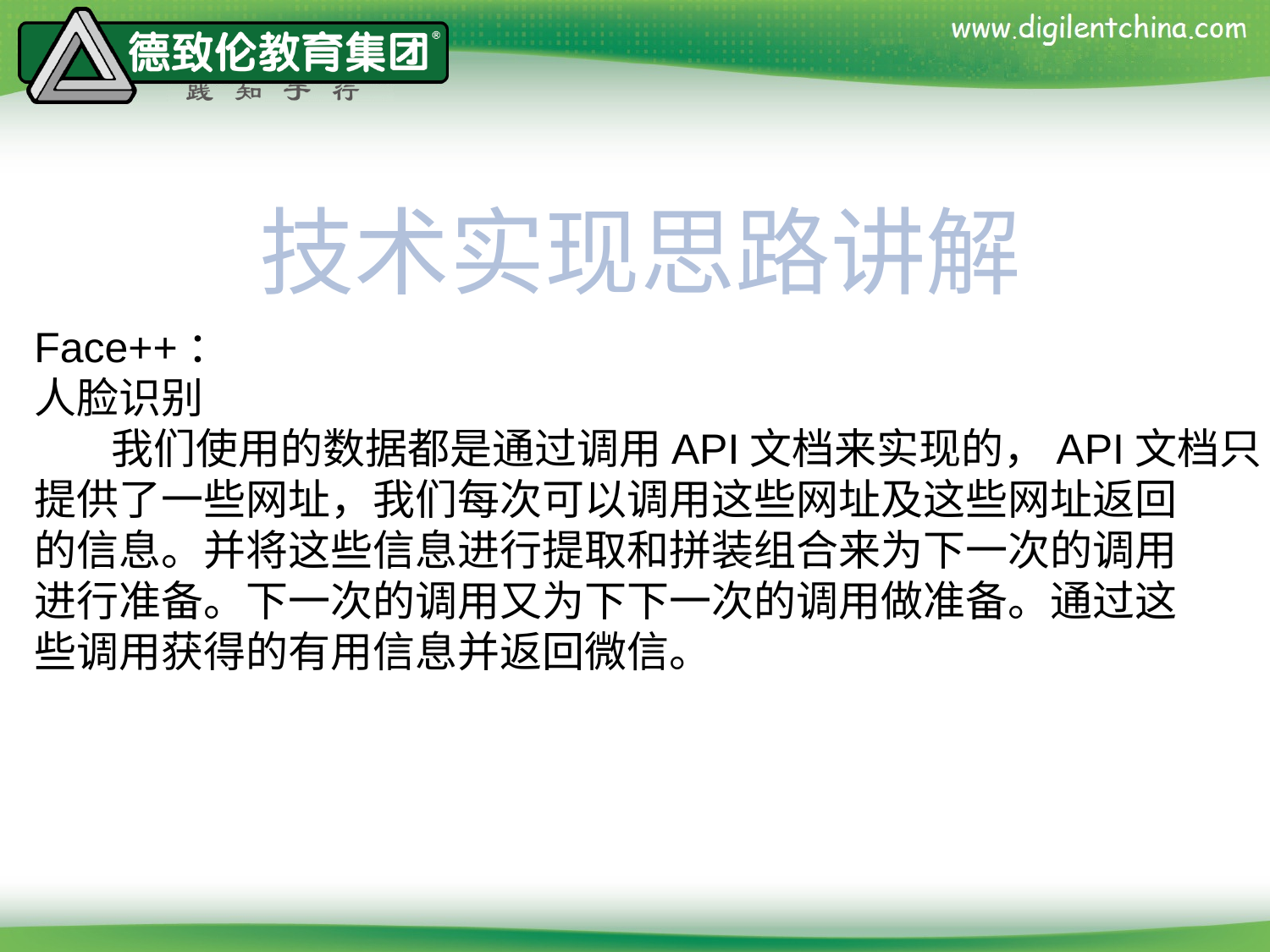

技术实现思路讲解
Face++：
人脸识别
       我们使用的数据都是通过调用API文档来实现的，API文档只
提供了一些网址，我们每次可以调用这些网址及这些网址返回
的信息。并将这些信息进行提取和拼装组合来为下一次的调用
进行准备。下一次的调用又为下下一次的调用做准备。通过这
些调用获得的有用信息并返回微信。